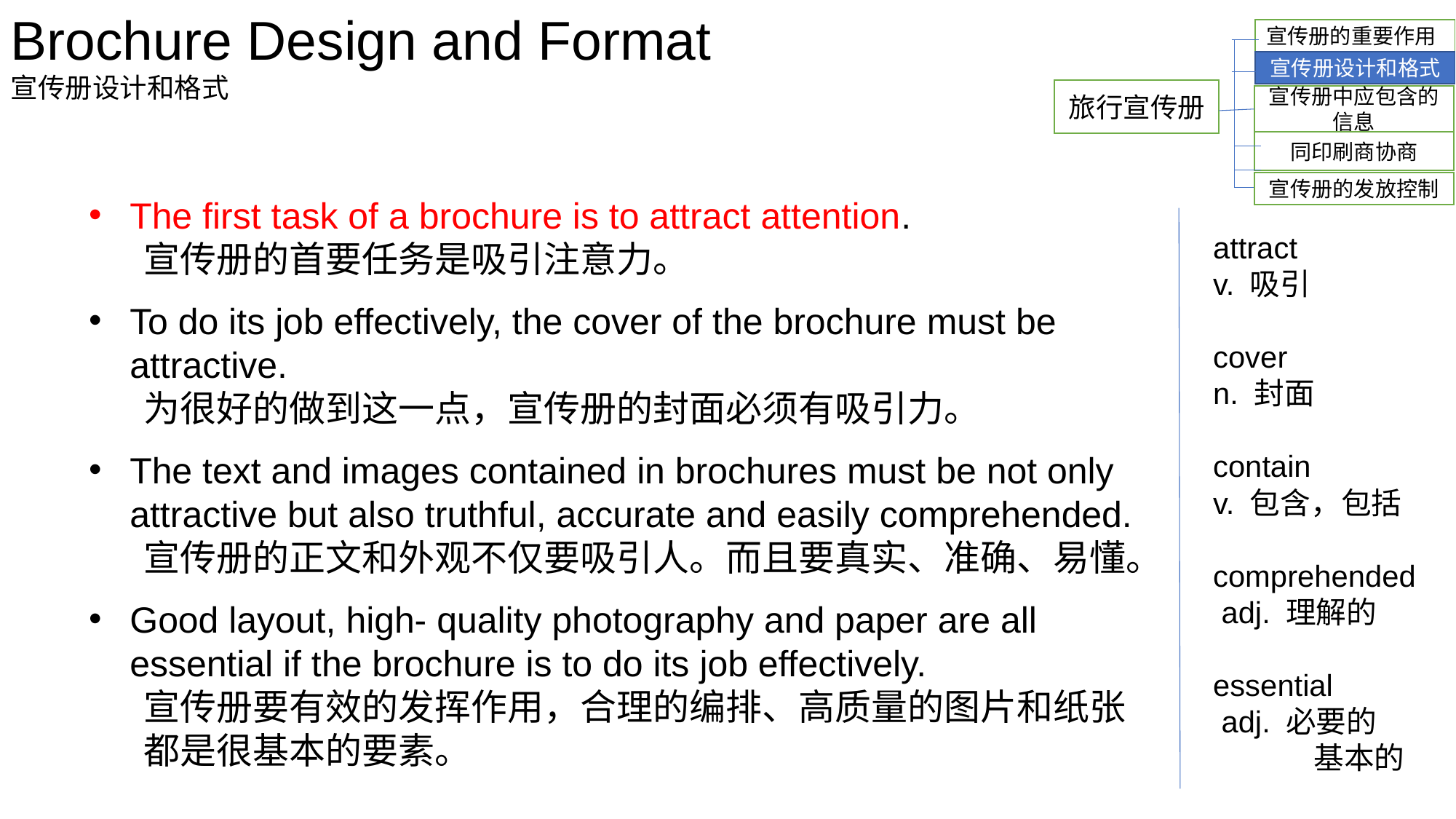

Brochure Design and Format
宣传册设计和格式
宣传册的重要作用
宣传册设计和格式
旅行宣传册
宣传册中应包含的信息
同印刷商协商
宣传册的发放控制
The first task of a brochure is to attract attention.
宣传册的首要任务是吸引注意力。

To do its job effectively, the cover of the brochure must be attractive.
为很好的做到这一点，宣传册的封面必须有吸引力。

The text and images contained in brochures must be not only attractive but also truthful, accurate and easily comprehended.
宣传册的正文和外观不仅要吸引人。而且要真实、准确、易懂。

Good layout, high- quality photography and paper are all essential if the brochure is to do its job effectively.
宣传册要有效的发挥作用，合理的编排、高质量的图片和纸张都是很基本的要素。
 attract
 v. 吸引

 cover
 n. 封面

 contain
 v. 包含，包括

 comprehended
  adj. 理解的

 essential
  adj. 必要的
	基本的